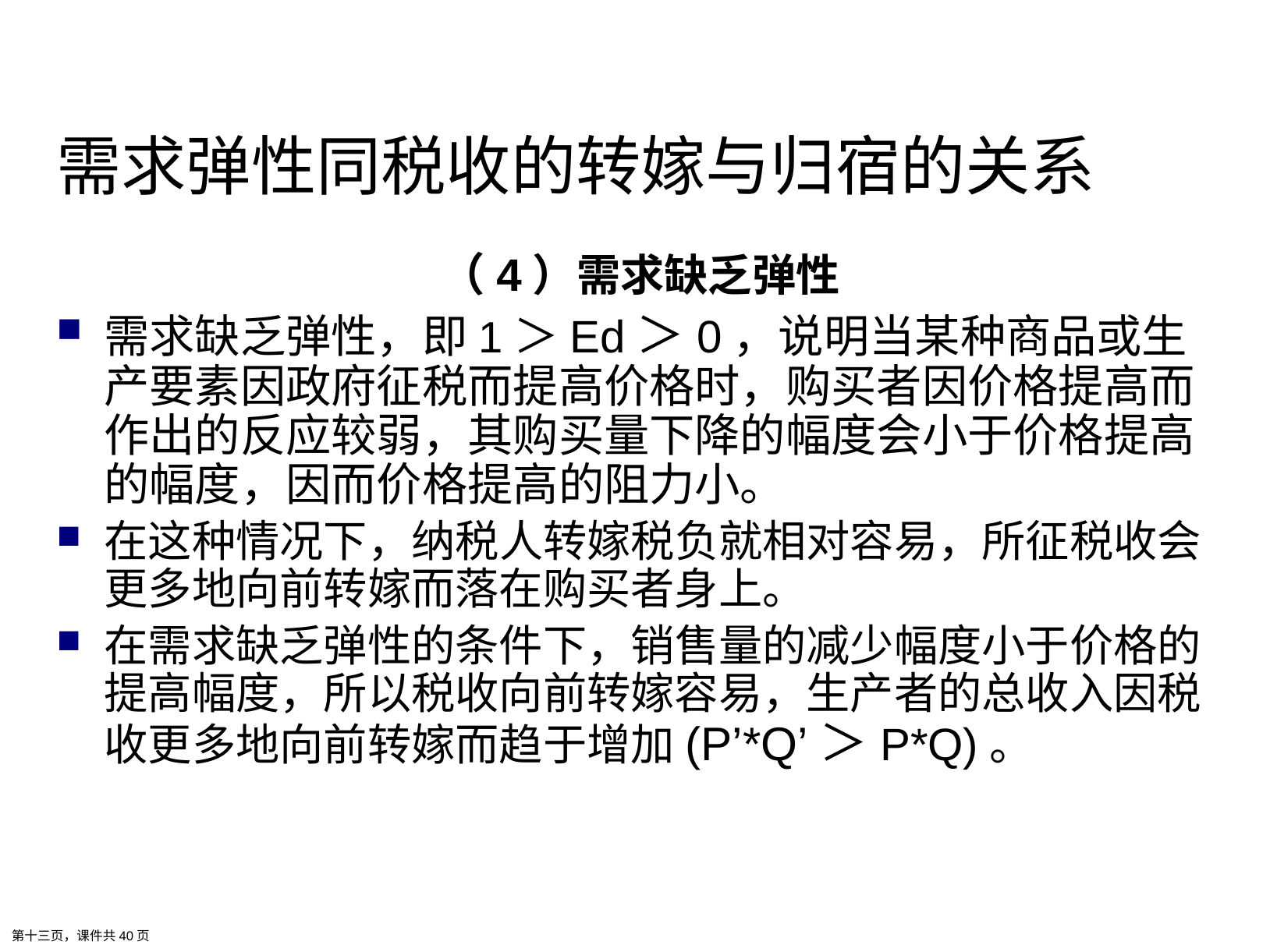

需求弹性同税收的转嫁与归宿的关系
（4）需求缺乏弹性
需求缺乏弹性，即1＞Ed＞0，说明当某种商品或生产要素因政府征税而提高价格时，购买者因价格提高而作出的反应较弱，其购买量下降的幅度会小于价格提高的幅度，因而价格提高的阻力小。
在这种情况下，纳税人转嫁税负就相对容易，所征税收会更多地向前转嫁而落在购买者身上。
在需求缺乏弹性的条件下，销售量的减少幅度小于价格的提高幅度，所以税收向前转嫁容易，生产者的总收入因税收更多地向前转嫁而趋于增加(P’*Q’＞P*Q)。
第十三页，课件共40页